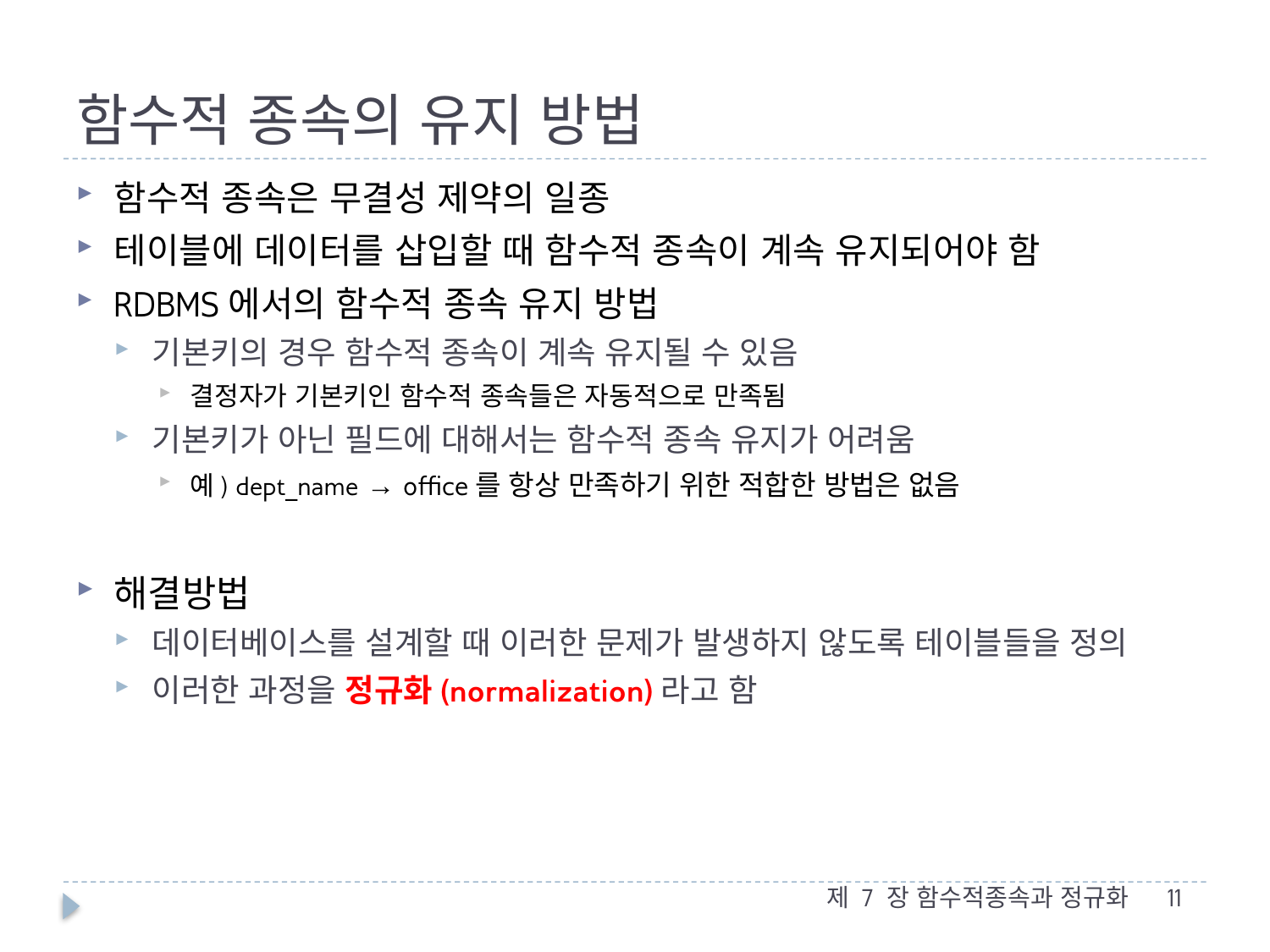

# 함수적 종속의 유지 방법
함수적 종속은 무결성 제약의 일종
테이블에 데이터를 삽입할 때 함수적 종속이 계속 유지되어야 함
RDBMS에서의 함수적 종속 유지 방법
기본키의 경우 함수적 종속이 계속 유지될 수 있음
결정자가 기본키인 함수적 종속들은 자동적으로 만족됨
기본키가 아닌 필드에 대해서는 함수적 종속 유지가 어려움
예) dept_name → office를 항상 만족하기 위한 적합한 방법은 없음

해결방법
데이터베이스를 설계할 때 이러한 문제가 발생하지 않도록 테이블들을 정의
이러한 과정을 정규화(normalization)라고 함

제 7 장 함수적종속과 정규화
11